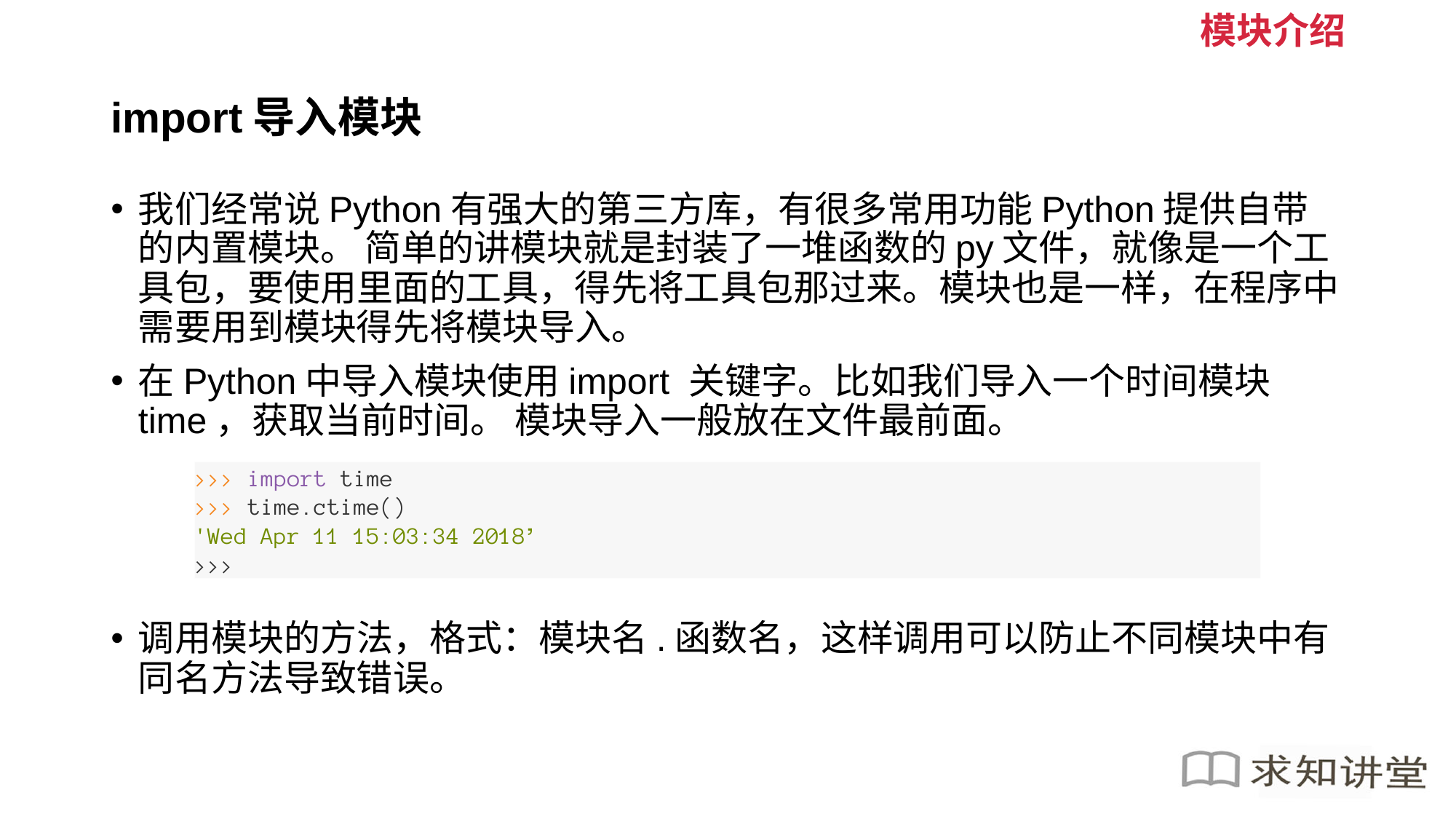

模块介绍
# import导入模块
我们经常说Python有强大的第三方库，有很多常用功能Python提供自带的内置模块。 简单的讲模块就是封装了一堆函数的py文件，就像是一个工具包，要使用里面的工具，得先将工具包那过来。模块也是一样，在程序中需要用到模块得先将模块导入。
在Python中导入模块使用import 关键字。比如我们导入一个时间模块time，获取当前时间。 模块导入一般放在文件最前面。

调用模块的方法，格式：模块名.函数名，这样调用可以防止不同模块中有同名方法导致错误。

>>> import time
>>> time.ctime()
'Wed Apr 11 15:03:34 2018’
>>>